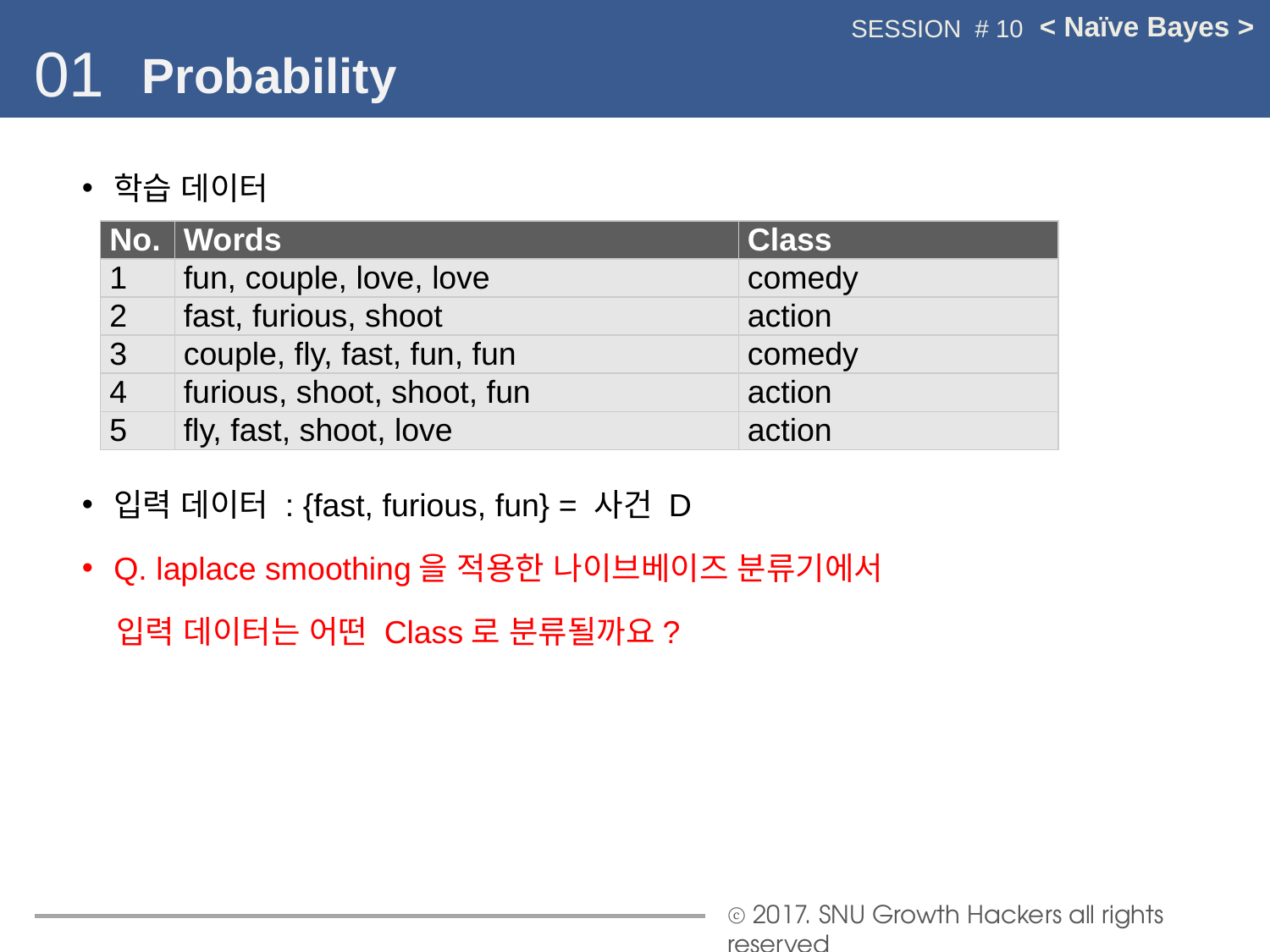

< Naïve Bayes >
SESSION  # 10
01
Probability
학습 데이터

입력 데이터 : {fast, furious, fun} = 사건 D
Q. laplace smoothing을 적용한 나이브베이즈 분류기에서
   입력 데이터는 어떤 Class로 분류될까요?

| No. | Words | Class |
| --- | --- | --- |
| 1 | fun, couple, love, love | comedy |
| 2 | fast, furious, shoot | action |
| 3 | couple, fly, fast, fun, fun | comedy |
| 4 | furious, shoot, shoot, fun | action |
| 5 | fly, fast, shoot, love | action |
ⓒ 2017. SNU Growth Hackers all rights reserved